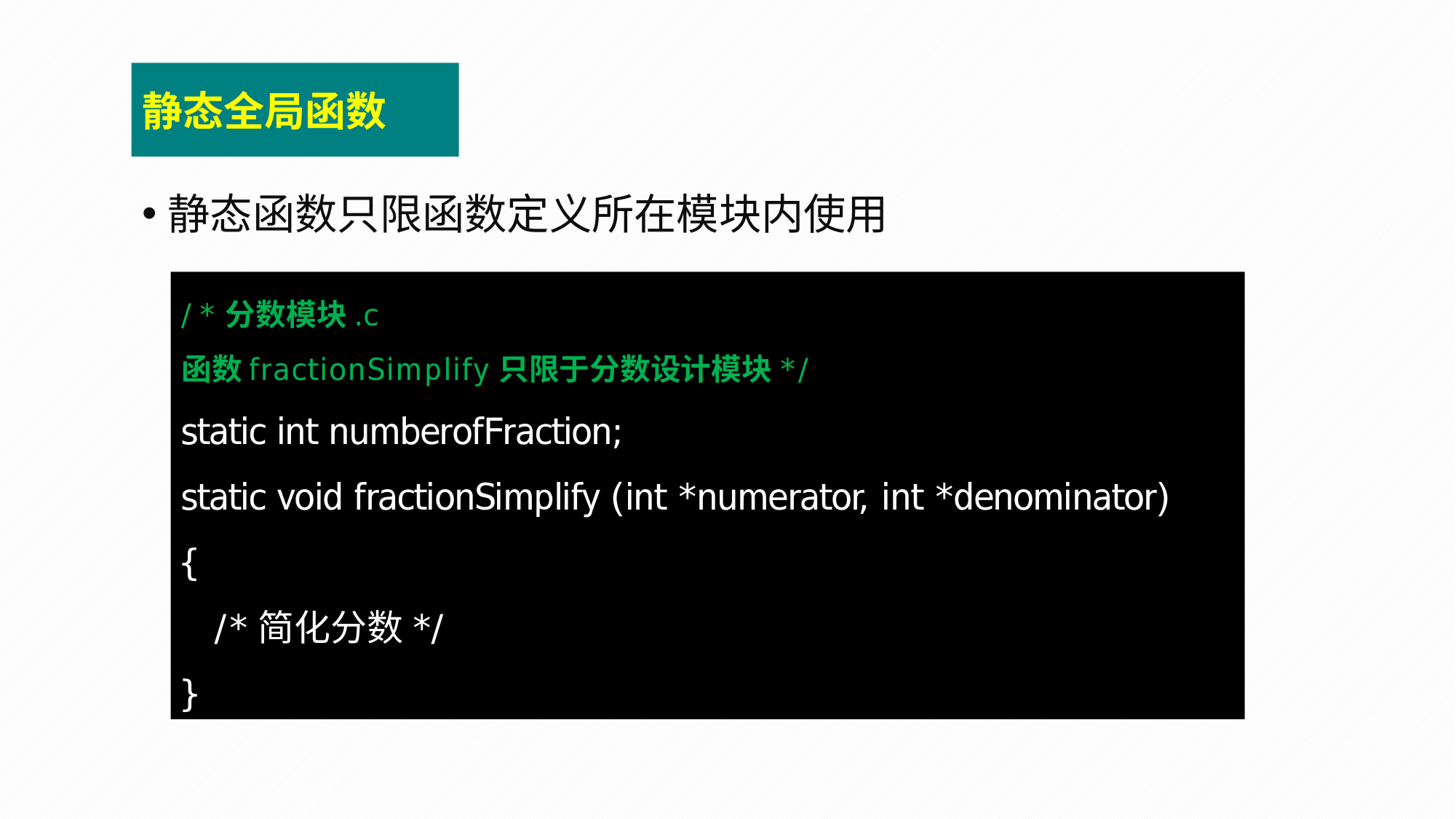

静态全局函数
静态函数只限函数定义所在模块内使用
/*分数模块.c
函数fractionSimplify只限于分数设计模块*/
static int numberofFraction;
static void fractionSimplify (int *numerator, int *denominator)
{
   /*简化分数*/
}
私有函数